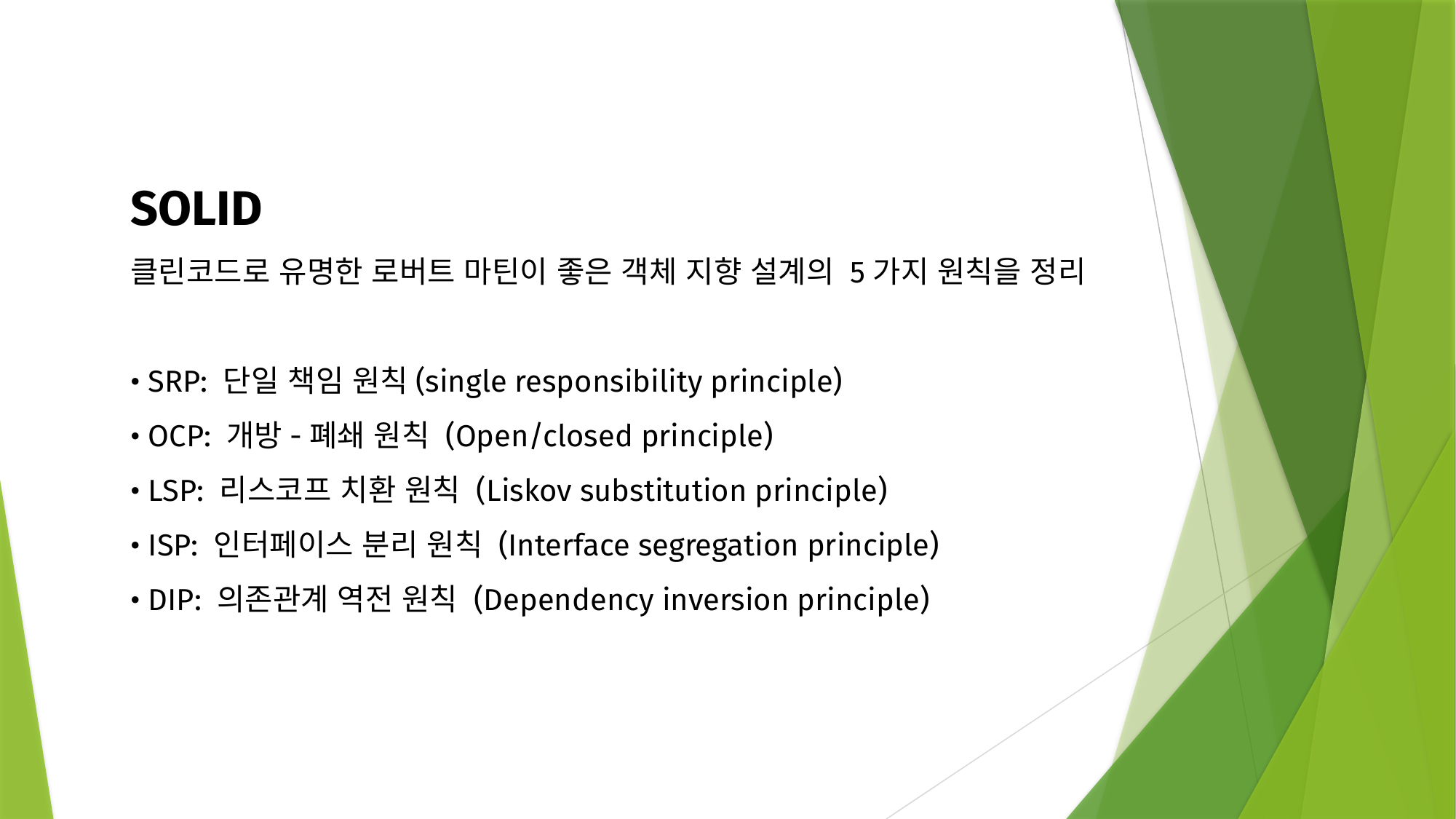

SOLID
클린코드로 유명한 로버트 마틴이 좋은 객체 지향 설계의 5가지 원칙을 정리

• SRP: 단일 책임 원칙(single responsibility principle)
• OCP: 개방-폐쇄 원칙 (Open/closed principle)
• LSP: 리스코프 치환 원칙 (Liskov substitution principle)
• ISP: 인터페이스 분리 원칙 (Interface segregation principle)
• DIP: 의존관계 역전 원칙 (Dependency inversion principle)